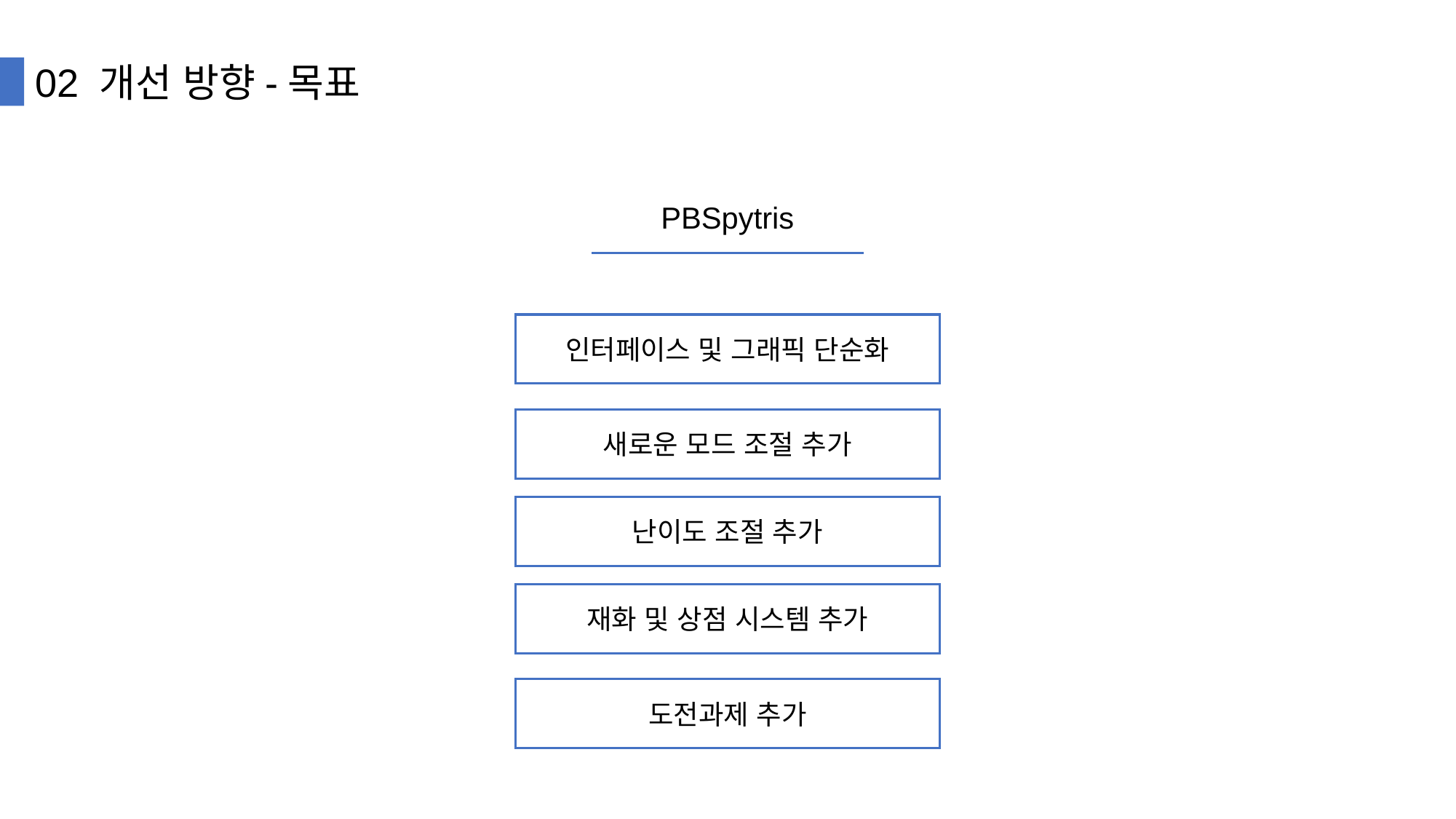

02 개선 방향-목표

PBSpytris
인터페이스 및 그래픽 단순화
새로운 모드 조절 추가
난이도 조절 추가
재화 및 상점 시스템 추가
도전과제 추가